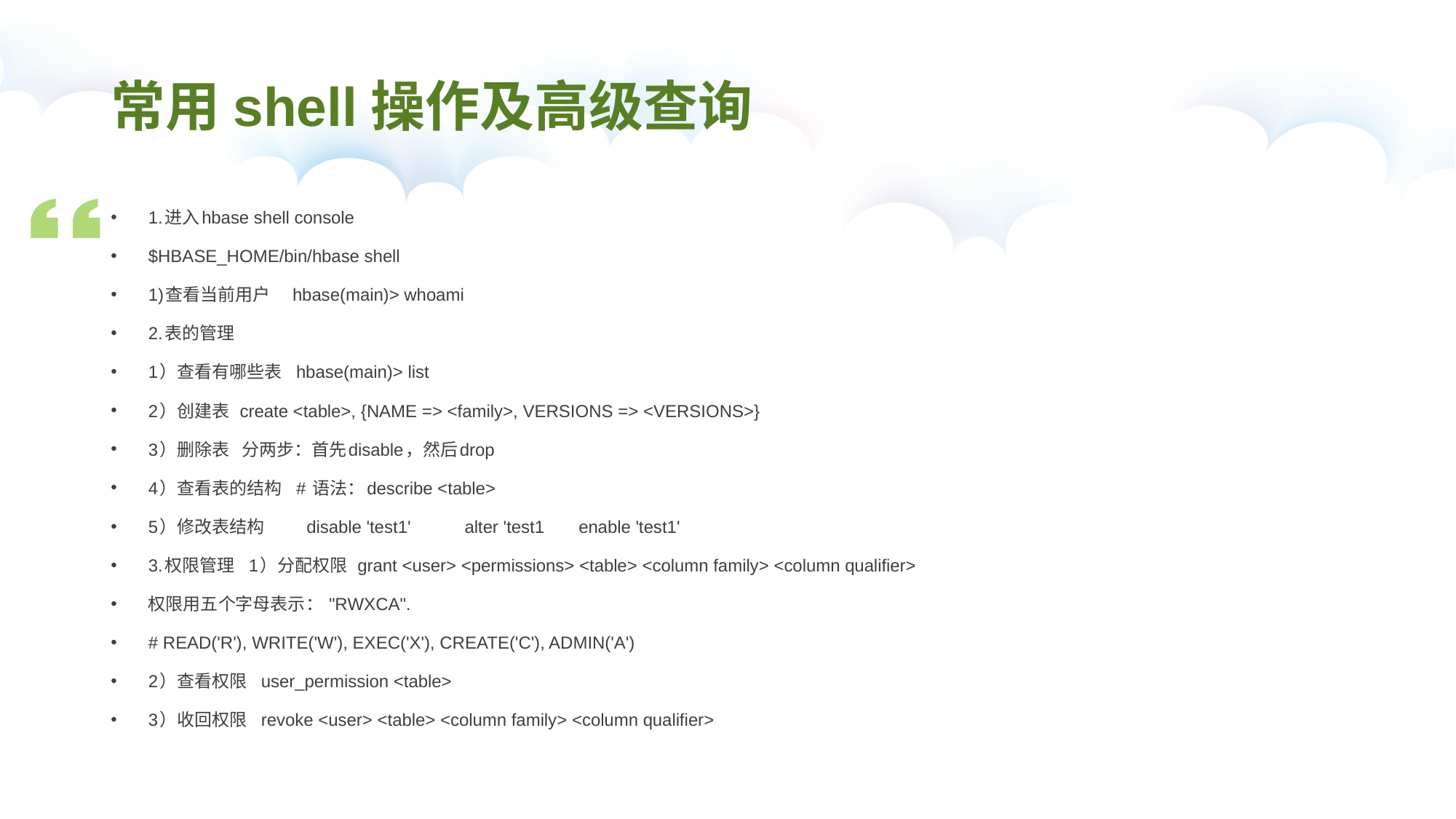

# 常用shell操作及高级查询
1.进入hbase shell console
$HBASE_HOME/bin/hbase shell
1)查看当前用户     hbase(main)> whoami
2.表的管理
1）查看有哪些表   hbase(main)> list
2）创建表  create <table>, {NAME => <family>, VERSIONS => <VERSIONS>}
3）删除表   分两步：首先disable，然后drop
4）查看表的结构   # 语法：describe <table>
5）修改表结构          disable 'test1'           alter 'test1       enable 'test1'
3.权限管理   1）分配权限  grant <user> <permissions> <table> <column family> <column qualifier>
权限用五个字母表示： "RWXCA".
# READ('R'), WRITE('W'), EXEC('X'), CREATE('C'), ADMIN('A')
2）查看权限   user_permission <table>
3）收回权限   revoke <user> <table> <column family> <column qualifier>